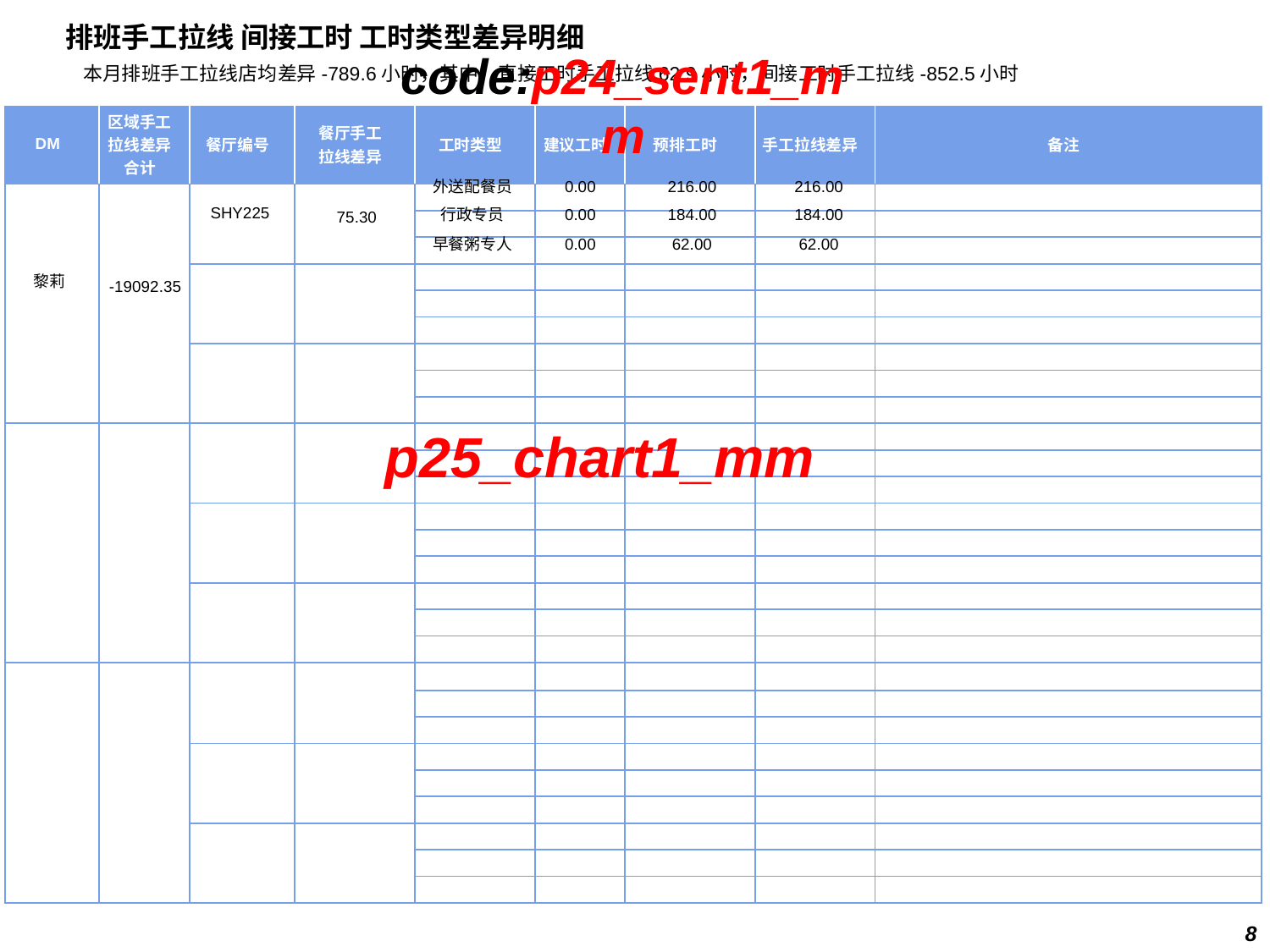

排班手工拉线 间接工时 工时类型差异明细
code:p24_sent1_mm
本月排班手工拉线店均差异-789.6小时，其中：直接工时手工拉线62.9小时，间接工时手工拉线-852.5小时
| DM | 区域手工拉线差异 合计 | 餐厅编号 | 餐厅手工 拉线差异 | 工时类型 | 建议工时 | 预排工时 | 手工拉线差异 | 备注 |
| --- | --- | --- | --- | --- | --- | --- | --- | --- |
|  |  |  |  |  |  |  |  |  |
|  |  |  |  |  |  |  |  |  |
|  |  |  |  |  |  |  |  |  |
|  |  |  |  |  |  |  |  |  |
|  |  |  |  |  |  |  |  |  |
|  |  |  |  |  |  |  |  |  |
|  |  |  |  |  |  |  |  |  |
|  |  |  |  |  |  |  |  |  |
|  |  |  |  |  |  |  |  |  |
|  |  |  |  |  |  |  |  |  |
|  |  |  |  |  |  |  |  |  |
|  |  |  |  |  |  |  |  |  |
|  |  |  |  |  |  |  |  |  |
|  |  |  |  |  |  |  |  |  |
|  |  |  |  |  |  |  |  |  |
|  |  |  |  |  |  |  |  |  |
|  |  |  |  |  |  |  |  |  |
|  |  |  |  |  |  |  |  |  |
|  |  |  |  |  |  |  |  |  |
|  |  |  |  |  |  |  |  |  |
|  |  |  |  |  |  |  |  |  |
|  |  |  |  |  |  |  |  |  |
|  |  |  |  |  |  |  |  |  |
|  |  |  |  |  |  |  |  |  |
|  |  |  |  |  |  |  |  |  |
|  |  |  |  |  |  |  |  |  |
|  |  |  |  |  |  |  |  |  |
外送配餐员
0.00
216.00
216.00

SHY225
行政专员
0.00
184.00
184.00

75.30
早餐粥专人
0.00
62.00
62.00

黎莉
-19092.35

p25_chart1_mm